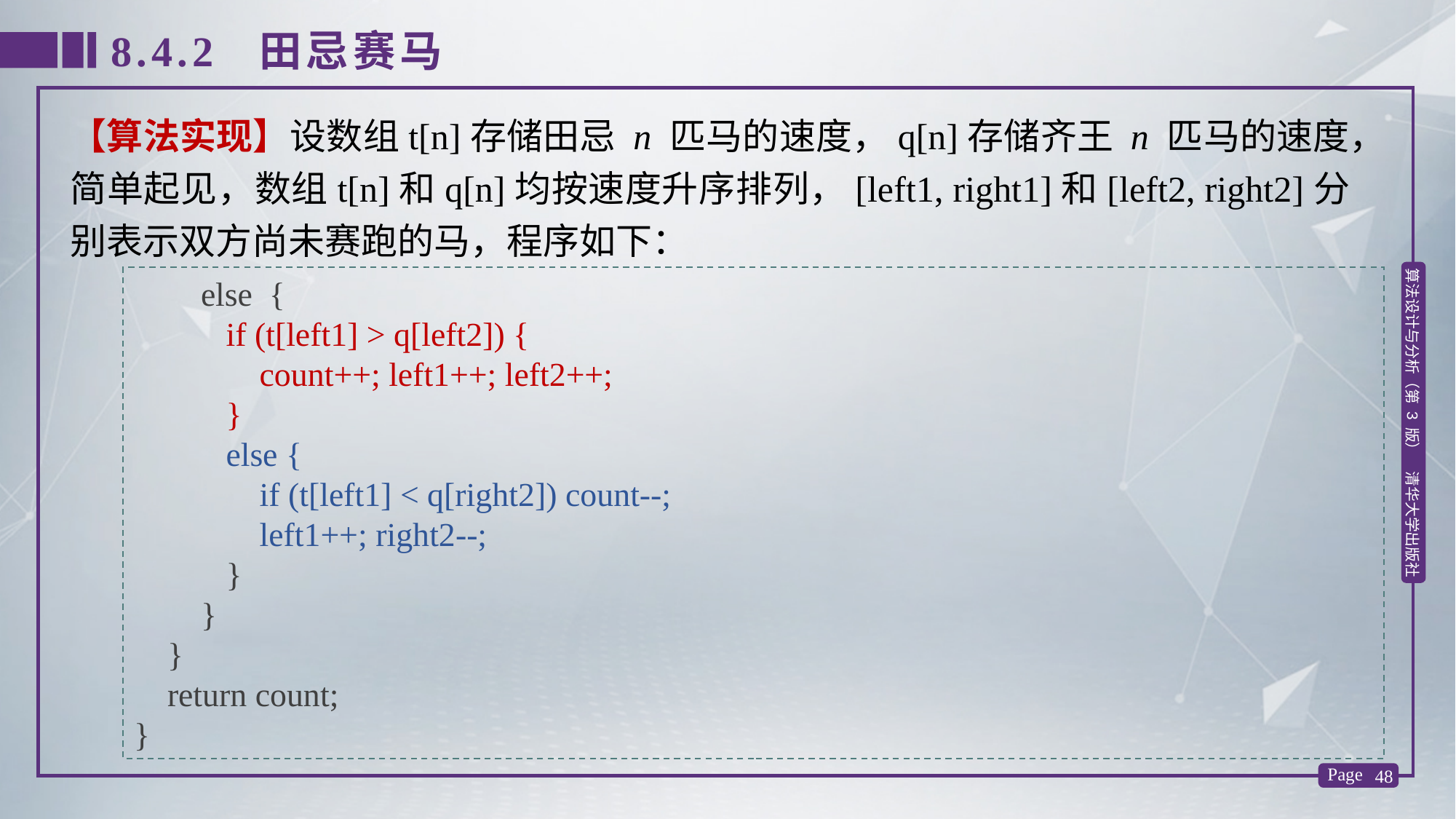

8.4.2  田忌赛马
【算法实现】设数组t[n]存储田忌 n 匹马的速度，q[n]存储齐王 n 匹马的速度，简单起见，数组t[n]和q[n]均按速度升序排列，[left1, right1]和[left2, right2]分别表示双方尚未赛跑的马，程序如下：
        else  {
           if (t[left1] > q[left2]) {
               count++; left1++; left2++;
           }
           else {
               if (t[left1] < q[right2]) count--;
               left1++; right2--;
           }
        }
    }
    return count;
}